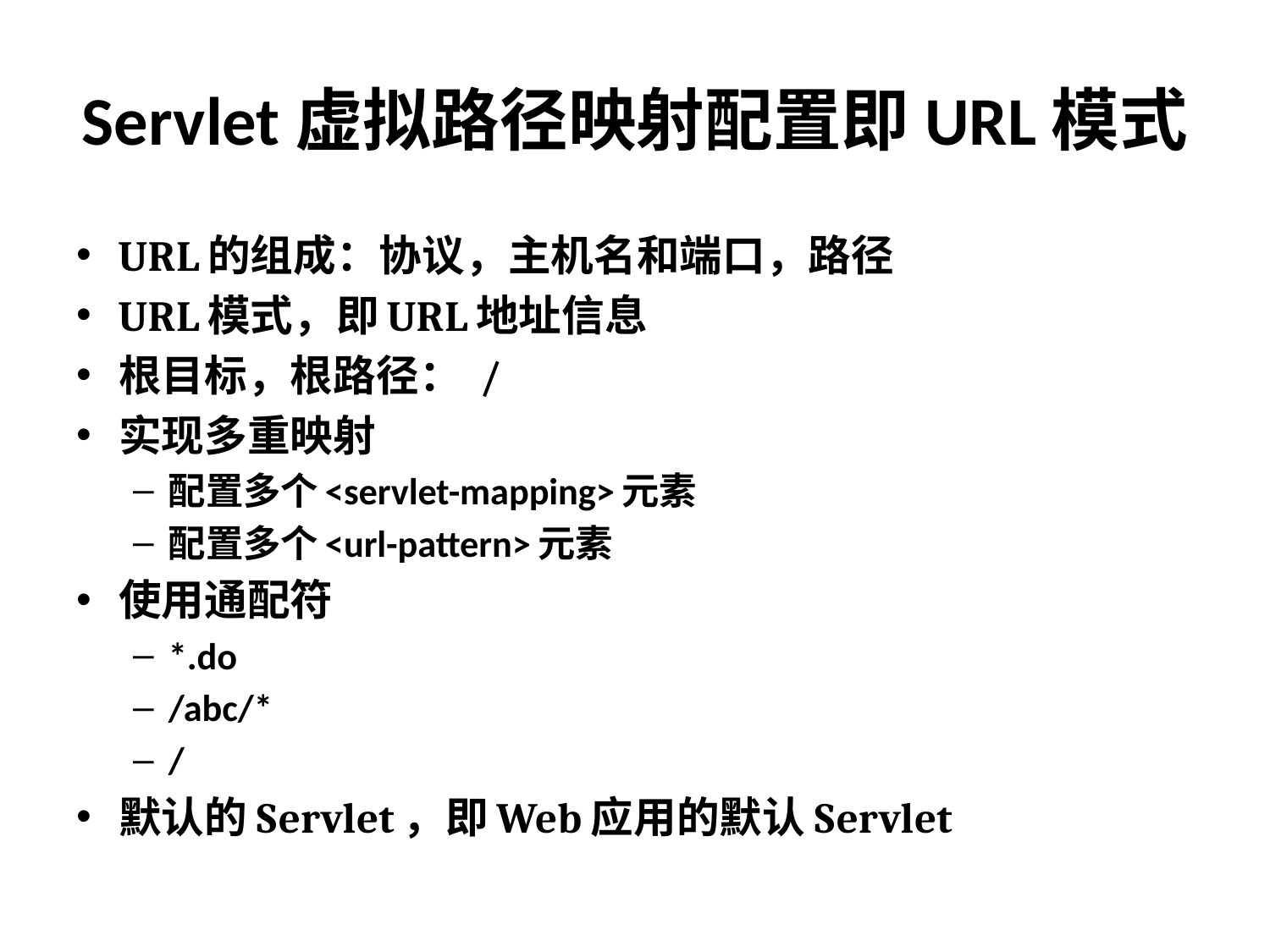

# Servlet虚拟路径映射配置即URL模式
URL的组成：协议，主机名和端口，路径
URL模式，即URL地址信息
根目标，根路径： /
实现多重映射
配置多个<servlet-mapping>元素
配置多个<url-pattern>元素
使用通配符
*.do
/abc/*
/
默认的Servlet，即Web应用的默认Servlet